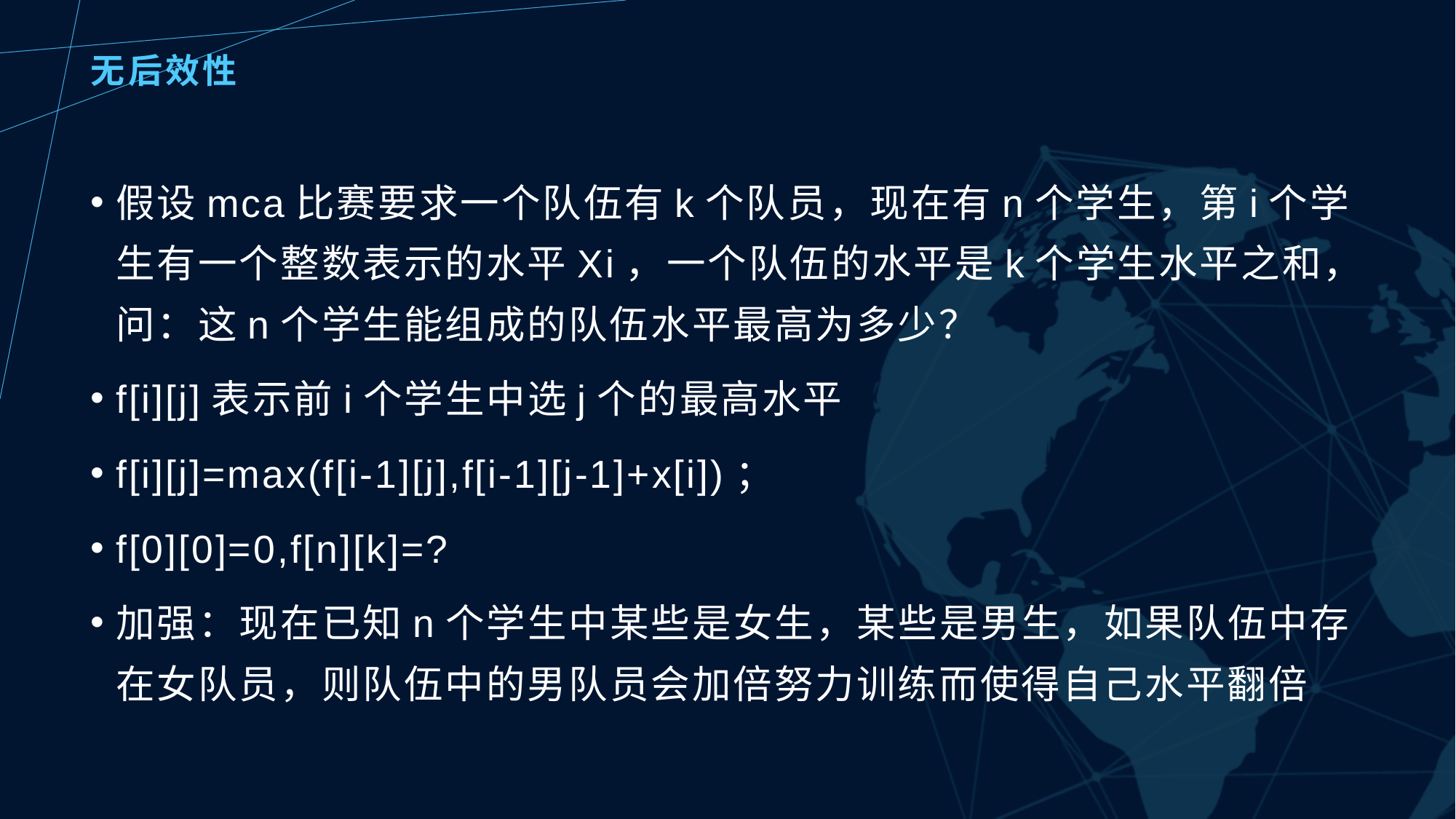

# 无后效性
假设mca比赛要求一个队伍有k个队员，现在有n个学生，第i个学生有一个整数表示的水平Xi，一个队伍的水平是k个学生水平之和，问：这n个学生能组成的队伍水平最高为多少？
f[i][j]表示前i个学生中选j个的最高水平
f[i][j]=max(f[i-1][j],f[i-1][j-1]+x[i])；
f[0][0]=0,f[n][k]=?
加强：现在已知n个学生中某些是女生，某些是男生，如果队伍中存在女队员，则队伍中的男队员会加倍努力训练而使得自己水平翻倍